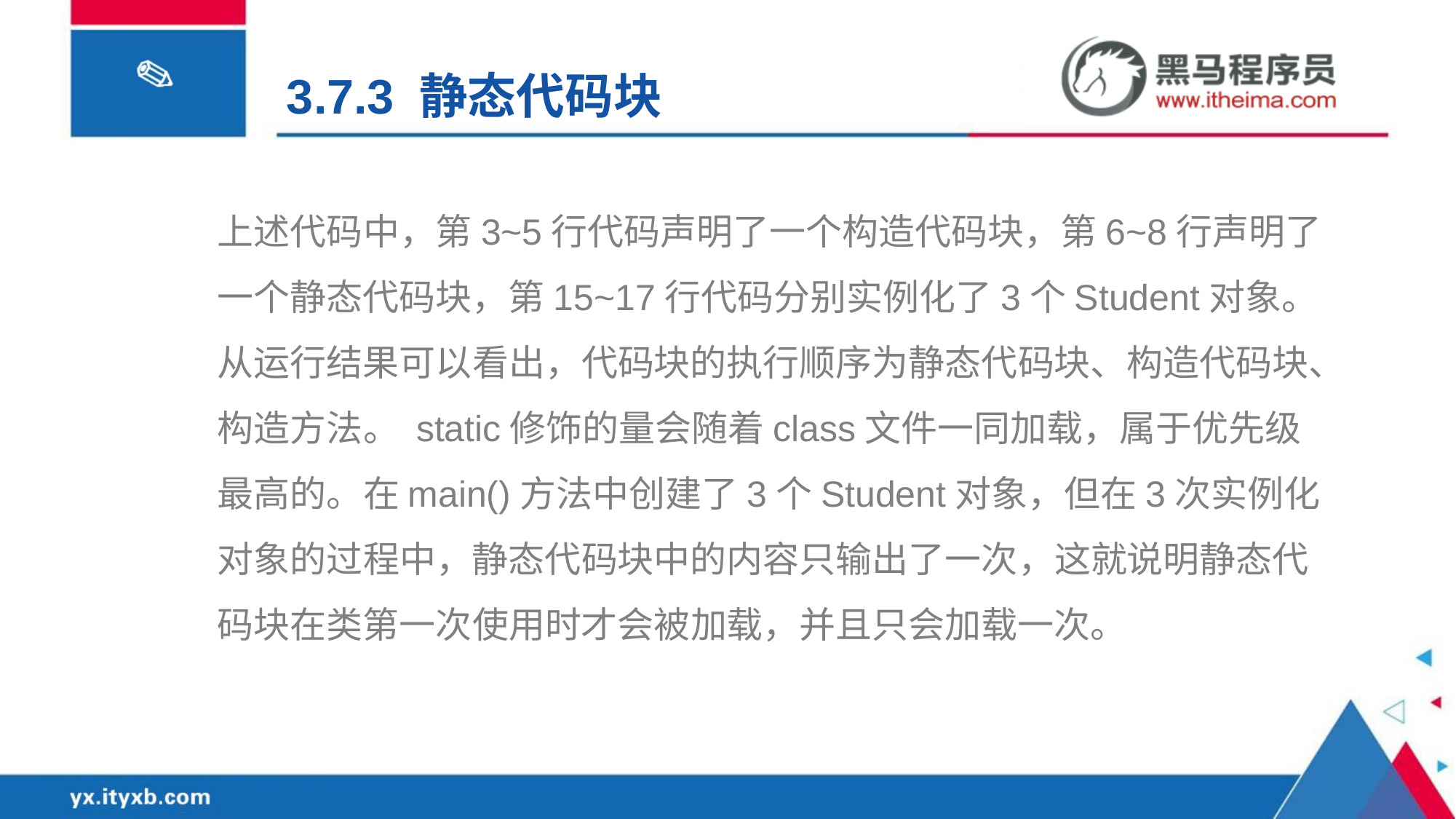

3.7.3 静态代码块
上述代码中，第3~5行代码声明了一个构造代码块，第6~8行声明了一个静态代码块，第15~17行代码分别实例化了3个Student对象。
从运行结果可以看出，代码块的执行顺序为静态代码块、构造代码块、构造方法。 static修饰的量会随着class文件一同加载，属于优先级最高的。在main()方法中创建了3个Student对象，但在3次实例化对象的过程中，静态代码块中的内容只输出了一次，这就说明静态代码块在类第一次使用时才会被加载，并且只会加载一次。